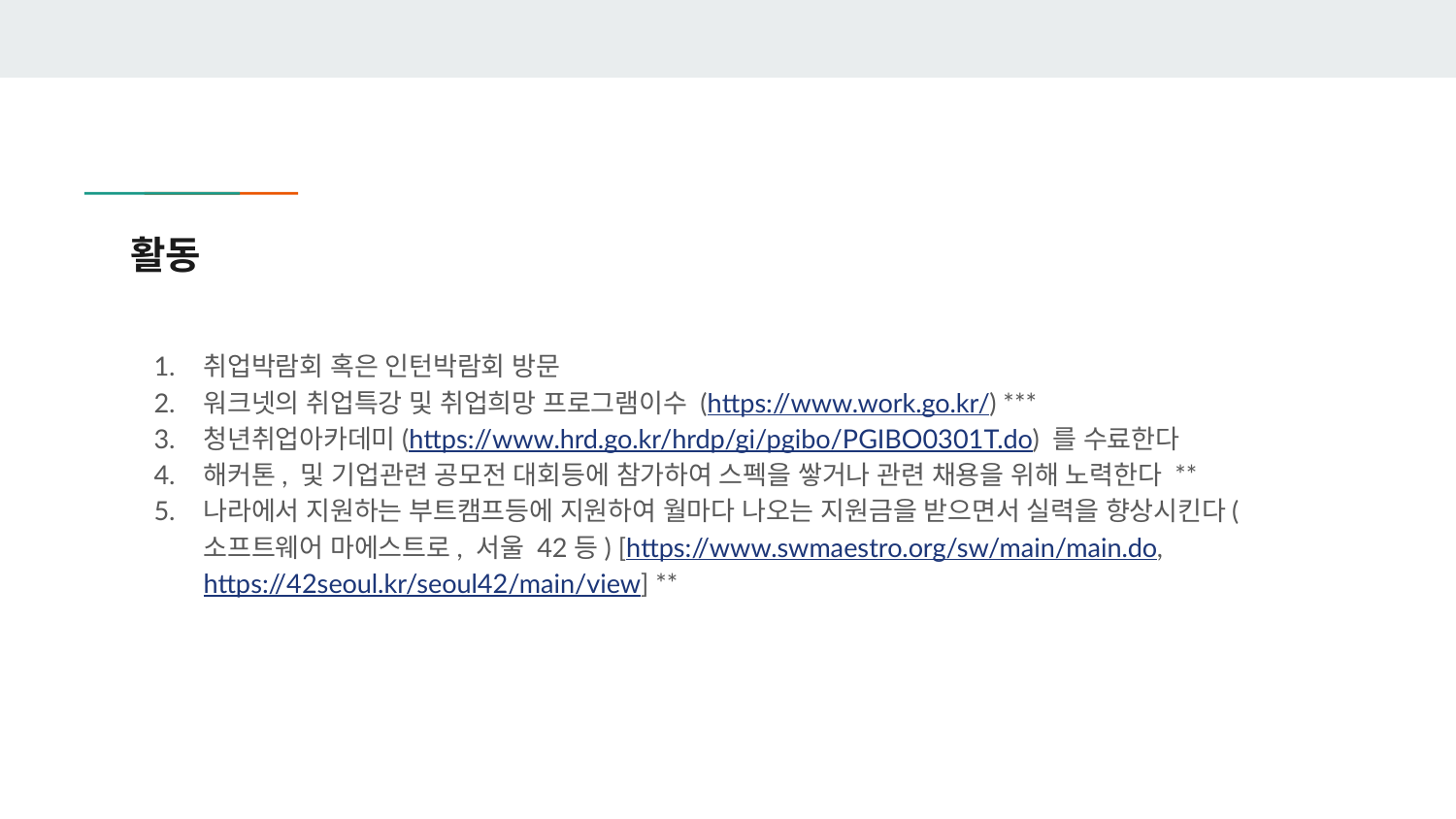

# 활동
취업박람회 혹은 인턴박람회 방문
워크넷의 취업특강 및 취업희망 프로그램이수 (https://www.work.go.kr/) ***
청년취업아카데미(https://www.hrd.go.kr/hrdp/gi/pgibo/PGIBO0301T.do) 를 수료한다
해커톤, 및 기업관련 공모전 대회등에 참가하여 스펙을 쌓거나 관련 채용을 위해 노력한다 **
나라에서 지원하는 부트캠프등에 지원하여 월마다 나오는 지원금을 받으면서 실력을 향상시킨다(소프트웨어 마에스트로, 서울 42등) [https://www.swmaestro.org/sw/main/main.do, https://42seoul.kr/seoul42/main/view] **